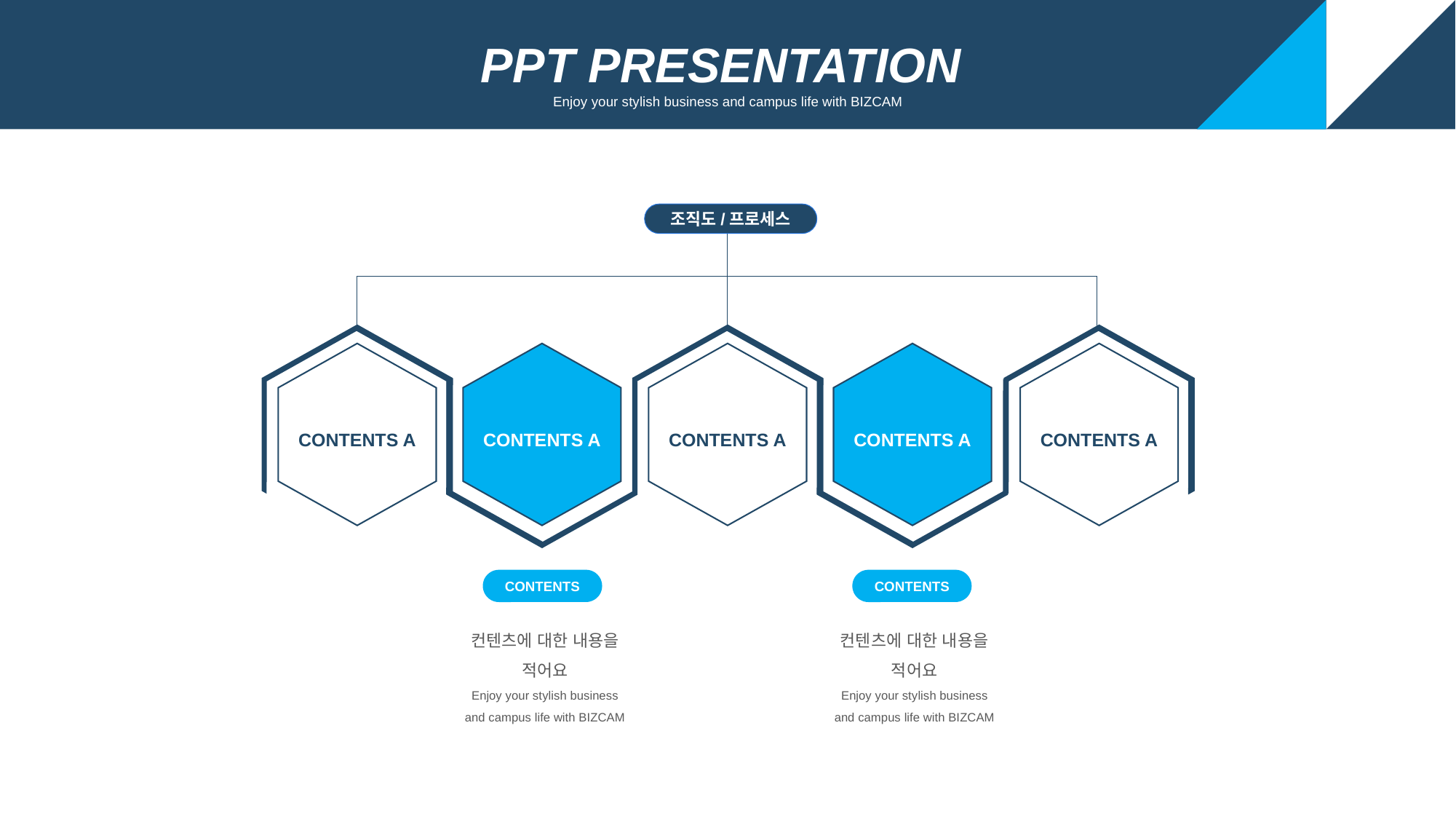

PPT PRESENTATION
Enjoy your stylish business and campus life with BIZCAM

조직도/프로세스

CONTENTS A

CONTENTS A

CONTENTS A

CONTENTS A

CONTENTS A

CONTENTS
CONTENTS
컨텐츠에 대한 내용을 적어요
Enjoy your stylish business and campus life with BIZCAM
컨텐츠에 대한 내용을 적어요
Enjoy your stylish business and campus life with BIZCAM